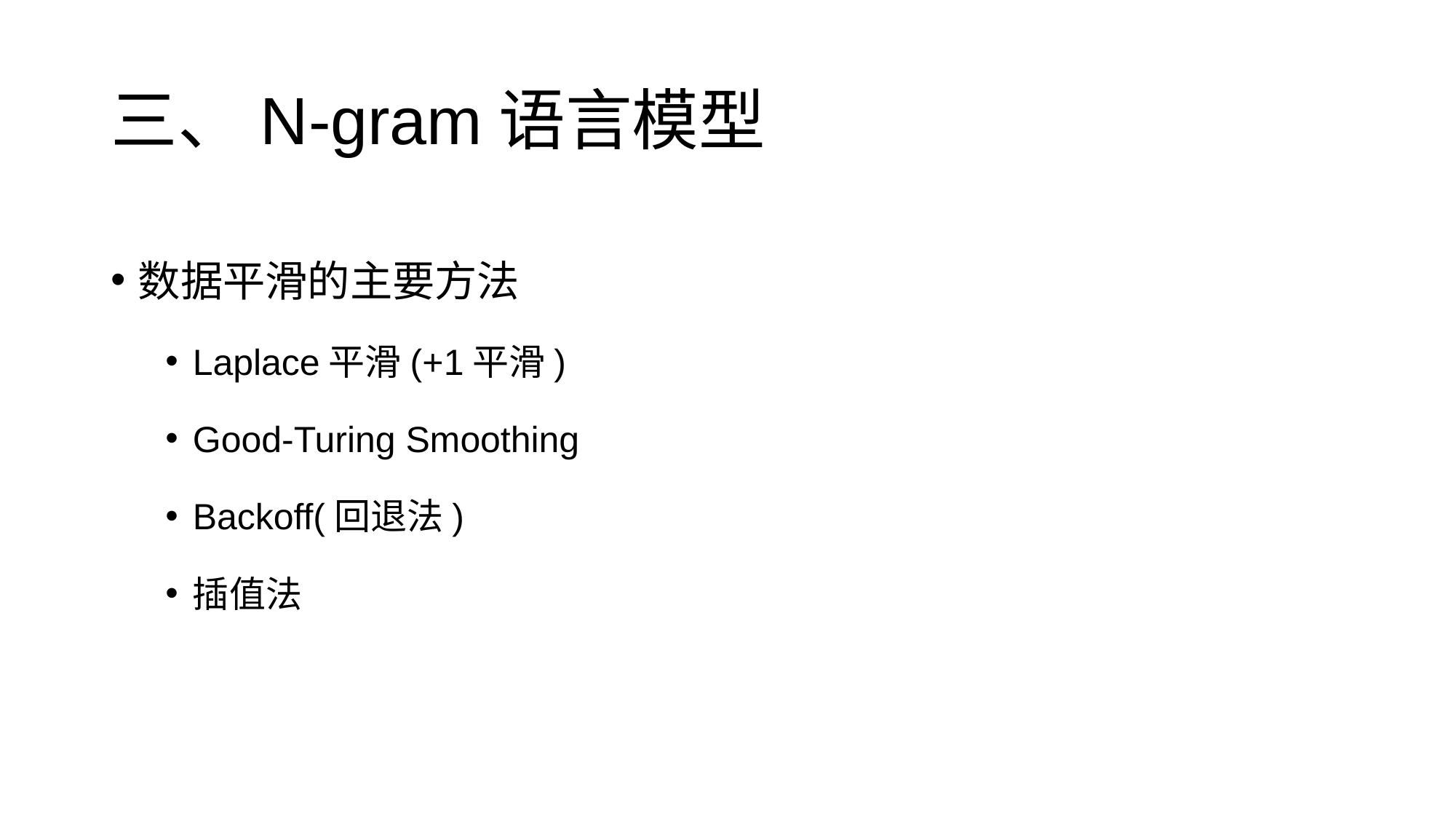

# 三、N-gram语言模型
数据平滑的主要方法
Laplace平滑(+1平滑)
Good-Turing Smoothing
Backoff(回退法)
插值法